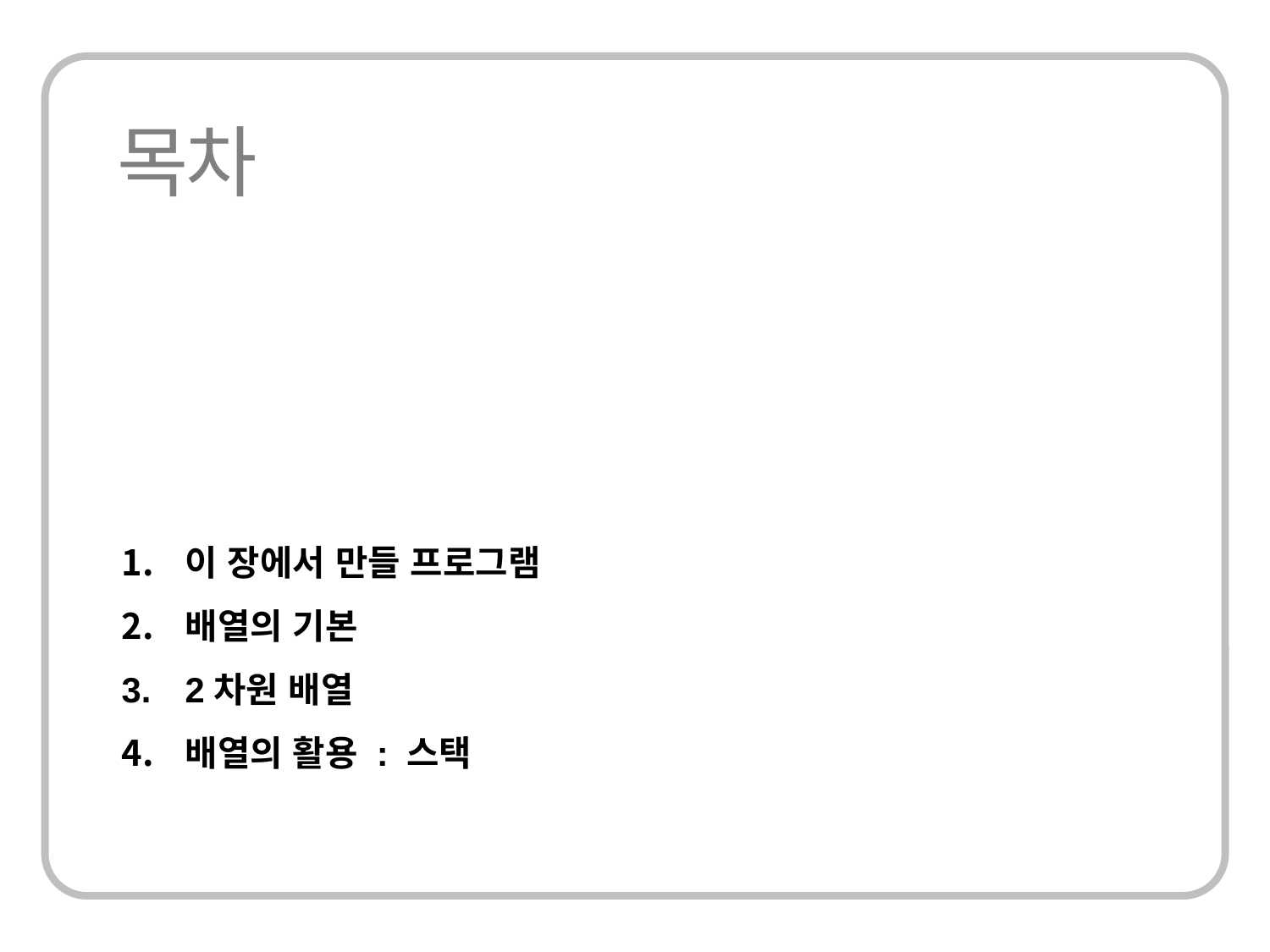

이 장에서 만들 프로그램
배열의 기본
2차원 배열
배열의 활용 : 스택